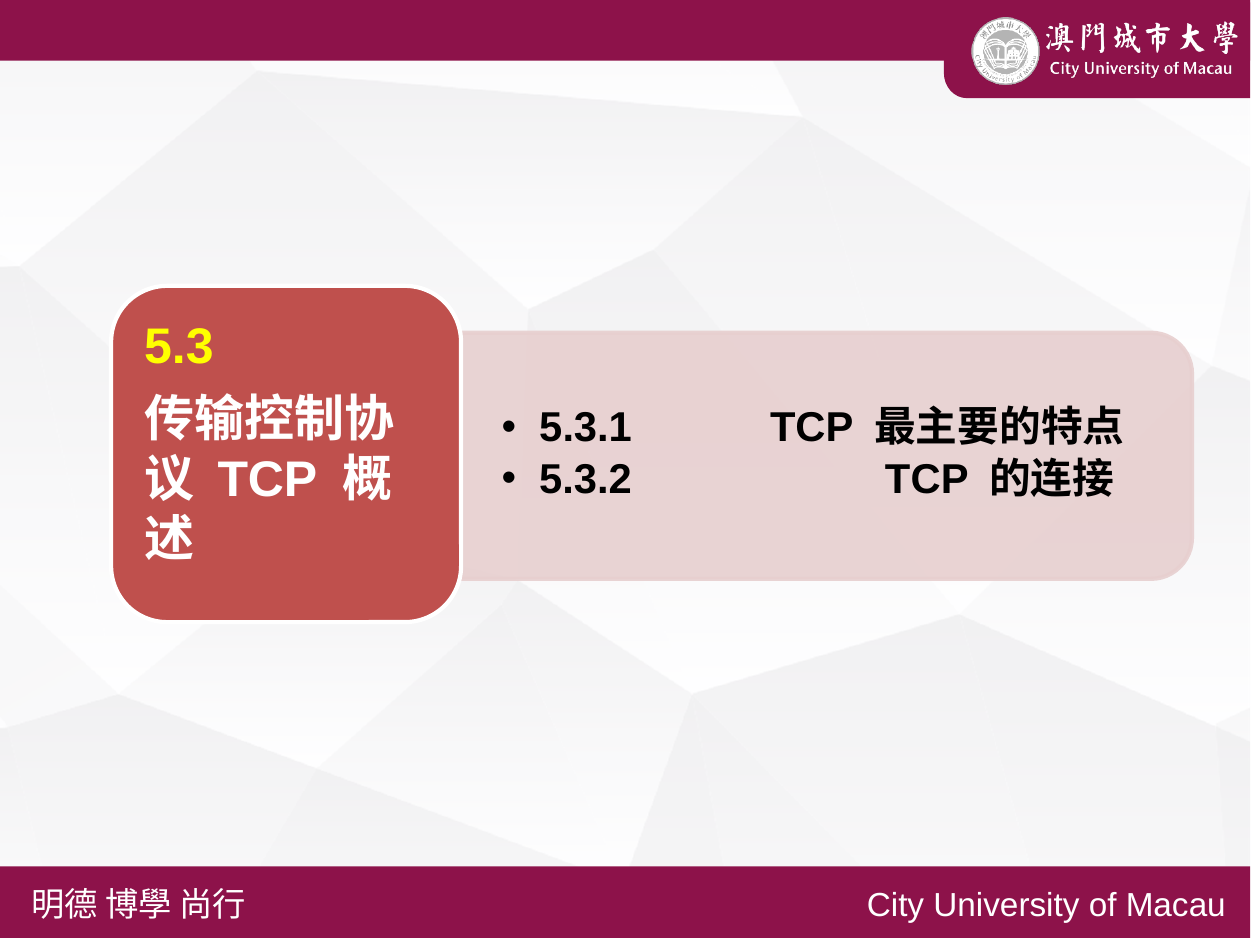

5.3.1            TCP 最主要的特点
5.3.2                      TCP 的连接
5.3
传输控制协议 TCP 概述